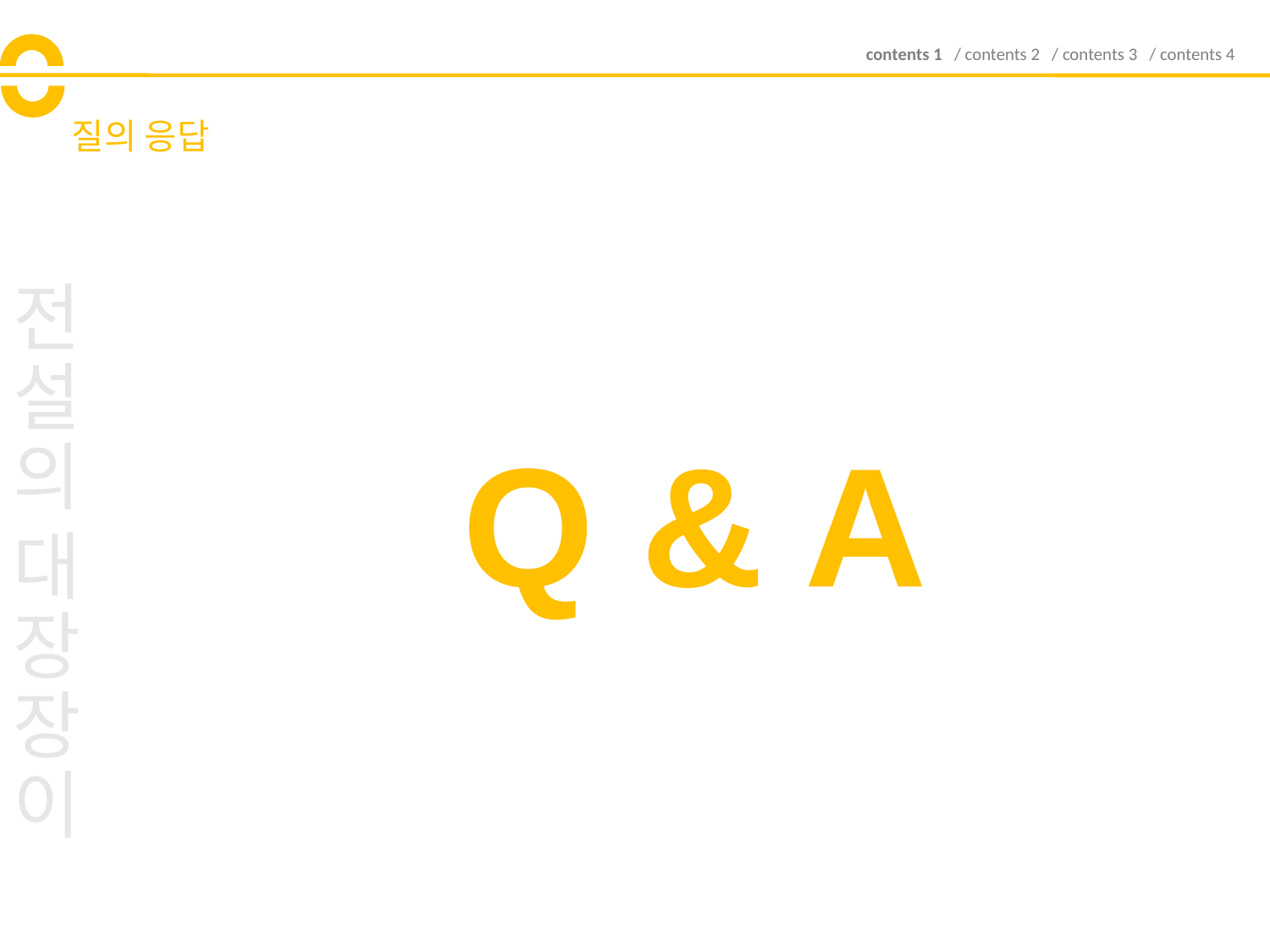

contents 1   / contents 2   / contents 3   / contents 4

질의 응답
# Q & A
전설의
대장장이